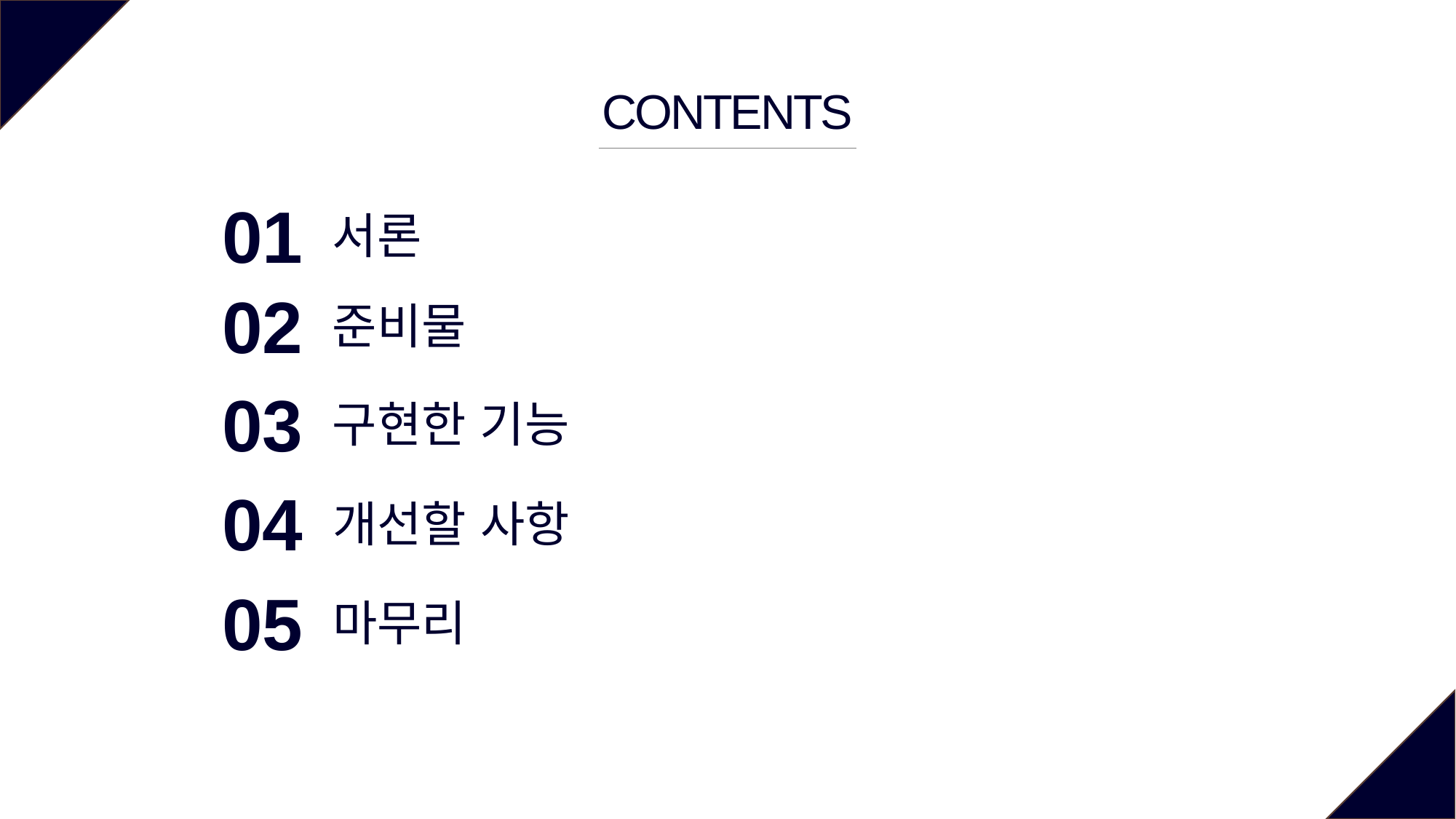

CONTENTS
01
서론
02
준비물
03
구현한 기능
04
개선할 사항
05
마무리